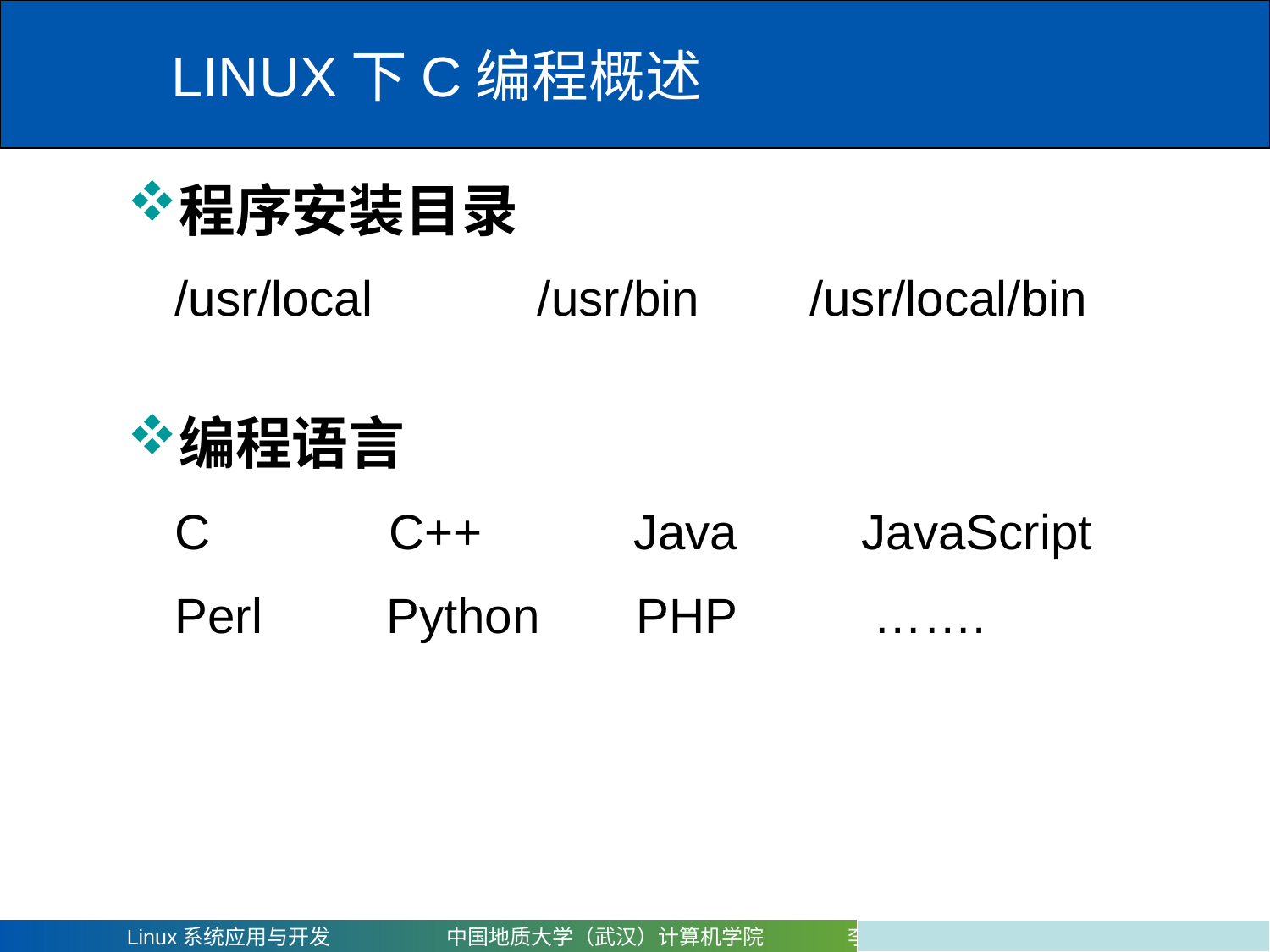

LINUX下C编程概述
程序安装目录
	/usr/local            /usr/bin        /usr/local/bin

编程语言
	C             C++           Java         JavaScript
	Perl         Python       PHP          …….